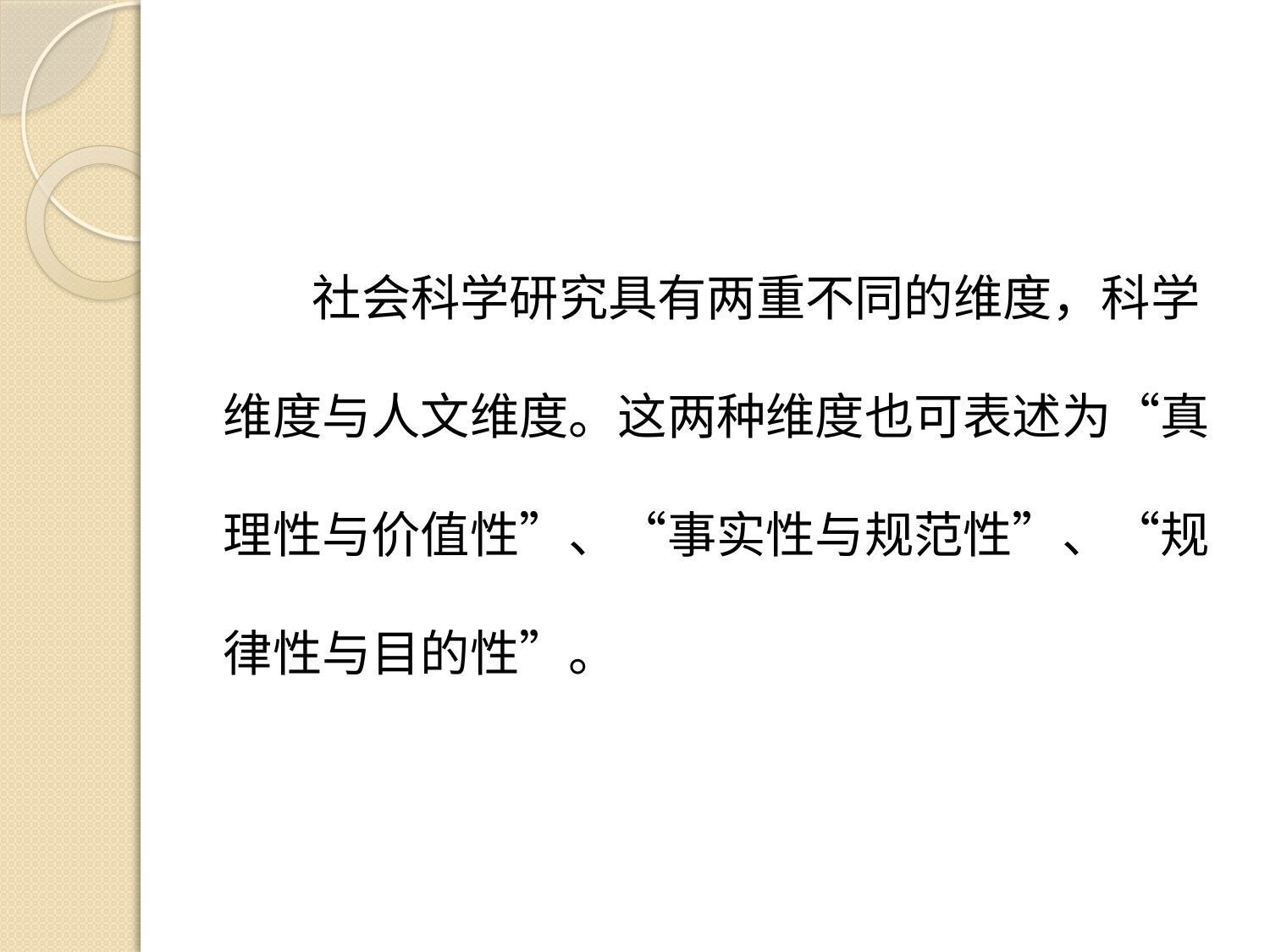

#
       社会科学研究具有两重不同的维度，科学维度与人文维度。这两种维度也可表述为“真理性与价值性”、“事实性与规范性”、“规律性与目的性”。